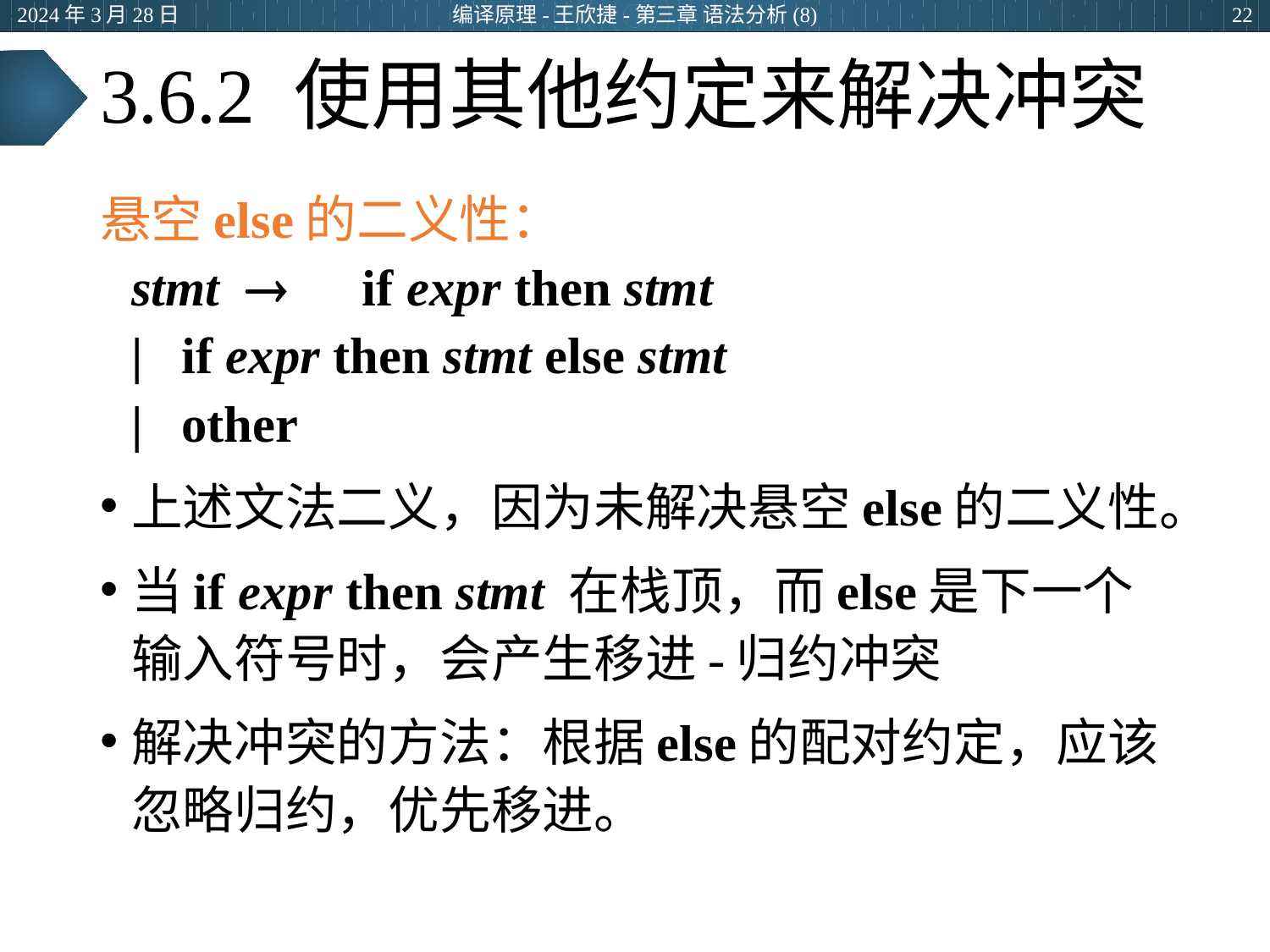

2024年3月28日
编译原理-王欣捷-第三章 语法分析(8)
22
# 3.6.2 使用其他约定来解决冲突
悬空else的二义性：
	stmt  →  	if expr then stmt
			|   if expr then stmt else stmt
			|   other
上述文法二义，因为未解决悬空else的二义性。
当if expr then stmt 在栈顶，而else是下一个输入符号时，会产生移进-归约冲突
解决冲突的方法：根据else的配对约定，应该忽略归约，优先移进。